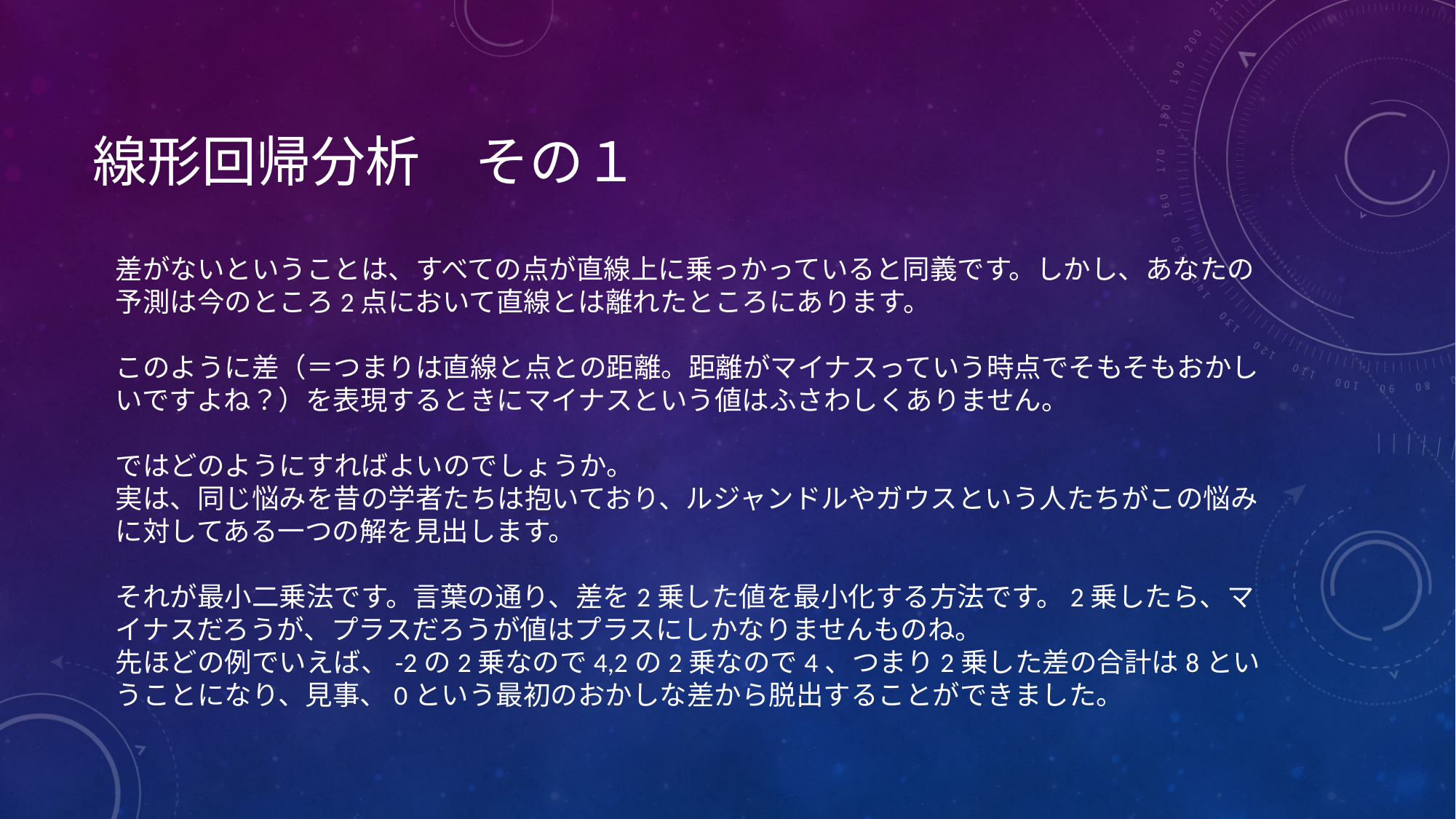

# 線形回帰分析　その１
差がないということは、すべての点が直線上に乗っかっていると同義です。しかし、あなたの予測は今のところ2点において直線とは離れたところにあります。

このように差（＝つまりは直線と点との距離。距離がマイナスっていう時点でそもそもおかしいですよね？）を表現するときにマイナスという値はふさわしくありません。

ではどのようにすればよいのでしょうか。
実は、同じ悩みを昔の学者たちは抱いており、ルジャンドルやガウスという人たちがこの悩みに対してある一つの解を見出します。

それが最小二乗法です。言葉の通り、差を2乗した値を最小化する方法です。2乗したら、マイナスだろうが、プラスだろうが値はプラスにしかなりませんものね。
先ほどの例でいえば、-2の2乗なので4,2の2乗なので4、つまり2乗した差の合計は8ということになり、見事、0という最初のおかしな差から脱出することができました。